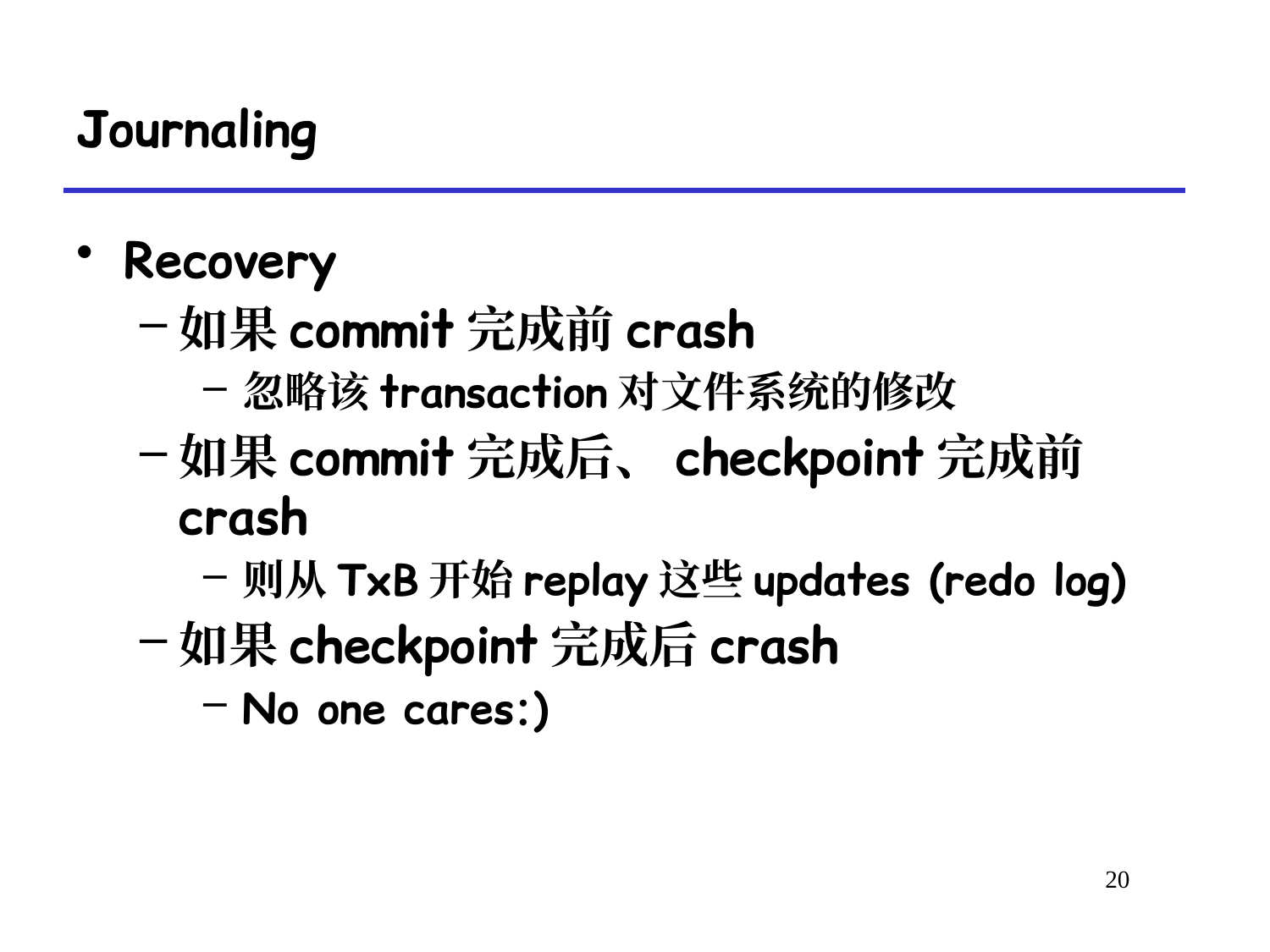

# Journaling
Recovery
如果commit完成前crash
忽略该transaction对文件系统的修改
如果commit完成后、checkpoint完成前crash
则从TxB开始replay这些updates (redo log)
如果checkpoint完成后crash
No one cares:)
20